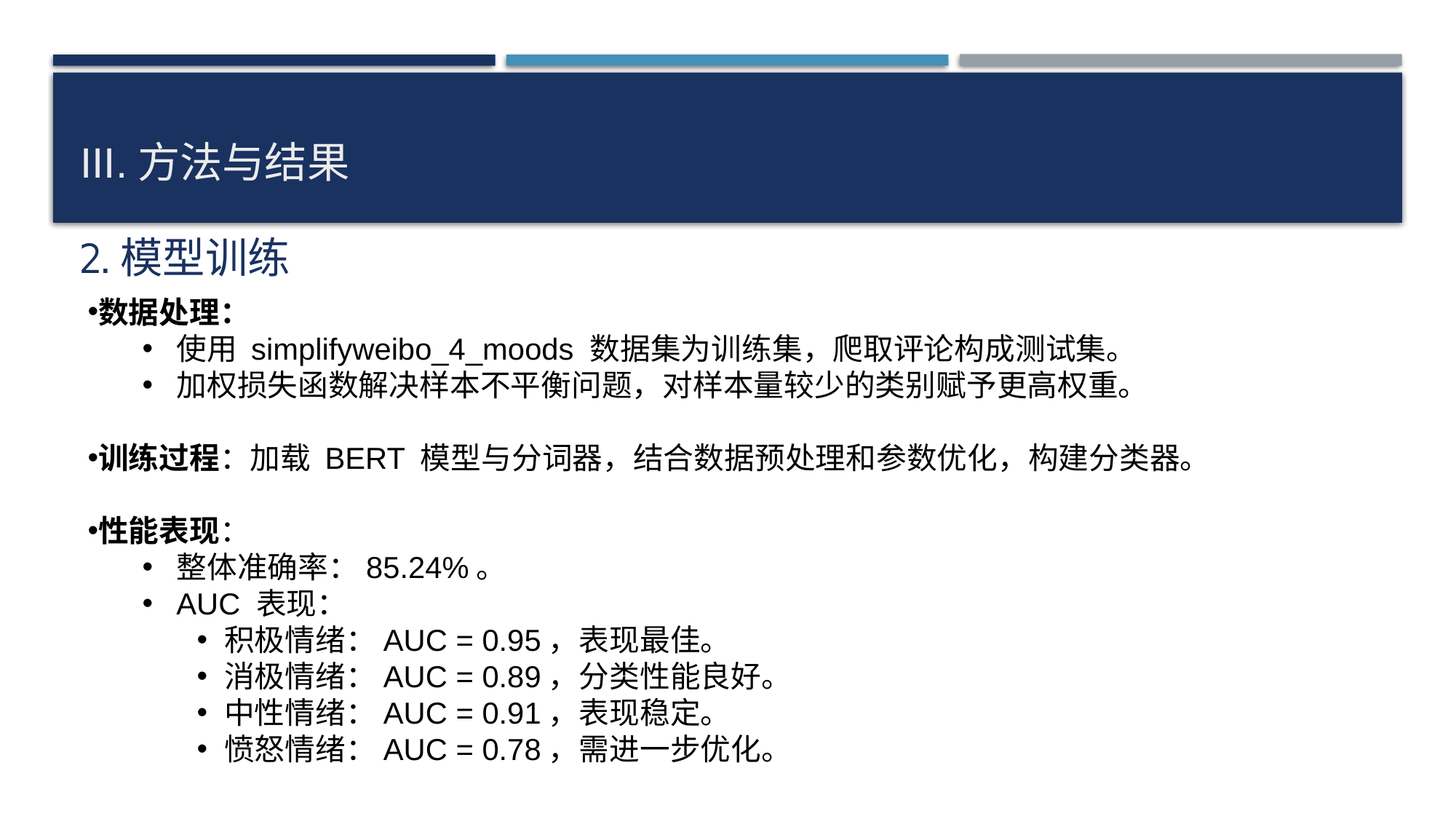

# III.方法与结果
2.模型训练
数据处理：
使用 simplifyweibo_4_moods 数据集为训练集，爬取评论构成测试集。
加权损失函数解决样本不平衡问题，对样本量较少的类别赋予更高权重。

训练过程：加载 BERT 模型与分词器，结合数据预处理和参数优化，构建分类器。

性能表现：
整体准确率：85.24%。
AUC 表现：
积极情绪：AUC = 0.95，表现最佳。
消极情绪：AUC = 0.89，分类性能良好。
中性情绪：AUC = 0.91，表现稳定。
愤怒情绪：AUC = 0.78，需进一步优化。